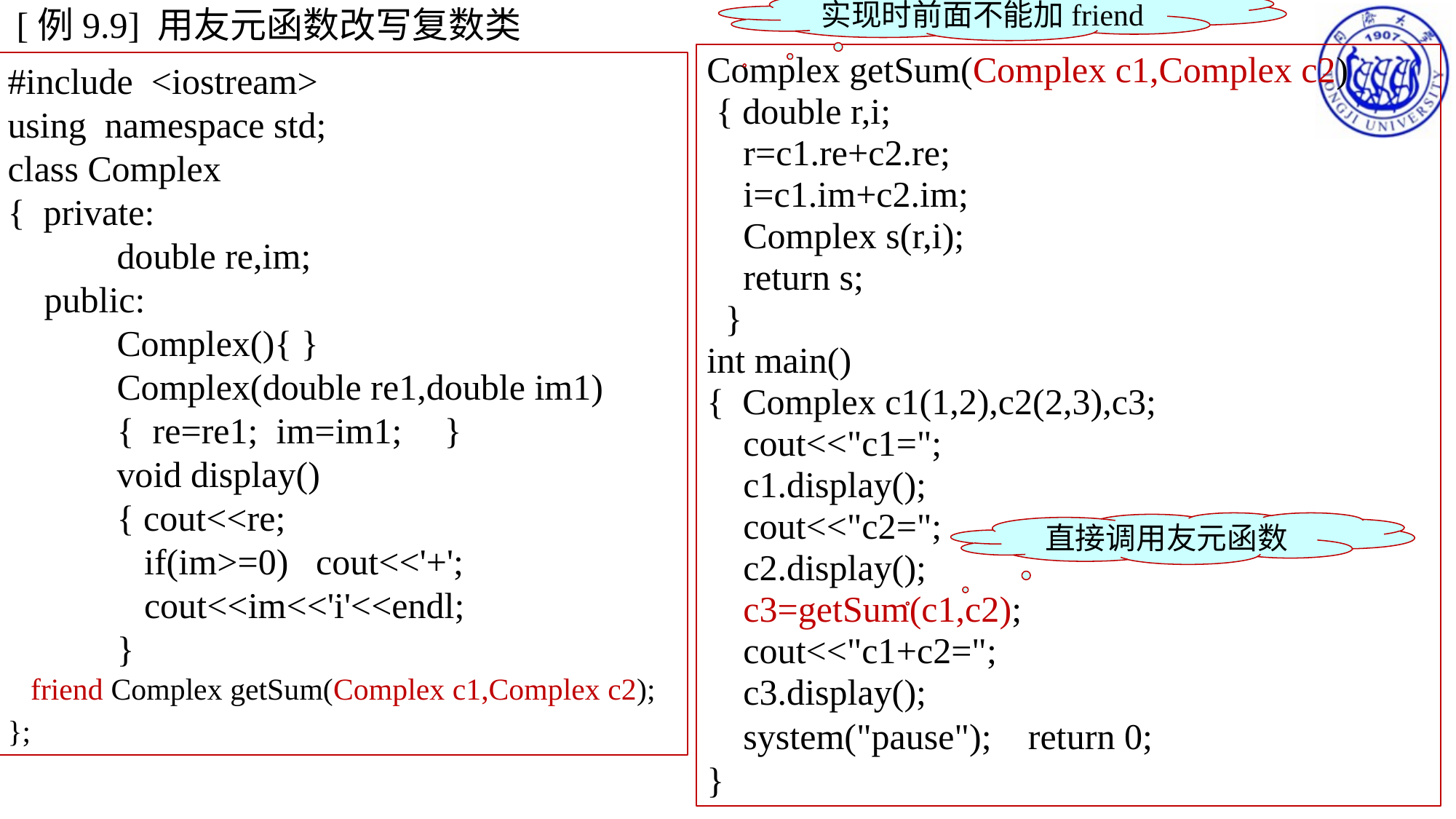

实现时前面不能加friend
[例9.9] 用友元函数改写复数类
Complex getSum(Complex c1,Complex c2)
 { double r,i;
    r=c1.re+c2.re;
    i=c1.im+c2.im;
    Complex s(r,i);
    return s;
  }
int main()
{  Complex c1(1,2),c2(2,3),c3;
    cout<<"c1=";
    c1.display();
    cout<<"c2=";
    c2.display();
    c3=getSum(c1,c2);
    cout<<"c1+c2=";
    c3.display();
    system("pause");    return 0;
}
#include  <iostream>
using  namespace std;
class Complex
{  private:
	double re,im;
    public:
	Complex(){ }
	Complex(double re1,double im1)
	{  re=re1;  im=im1;	}
	void display()
	{ cout<<re;
	   if(im>=0)   cout<<'+';
	   cout<<im<<'i'<<endl;
	}
   friend Complex getSum(Complex c1,Complex c2);
};
直接调用友元函数